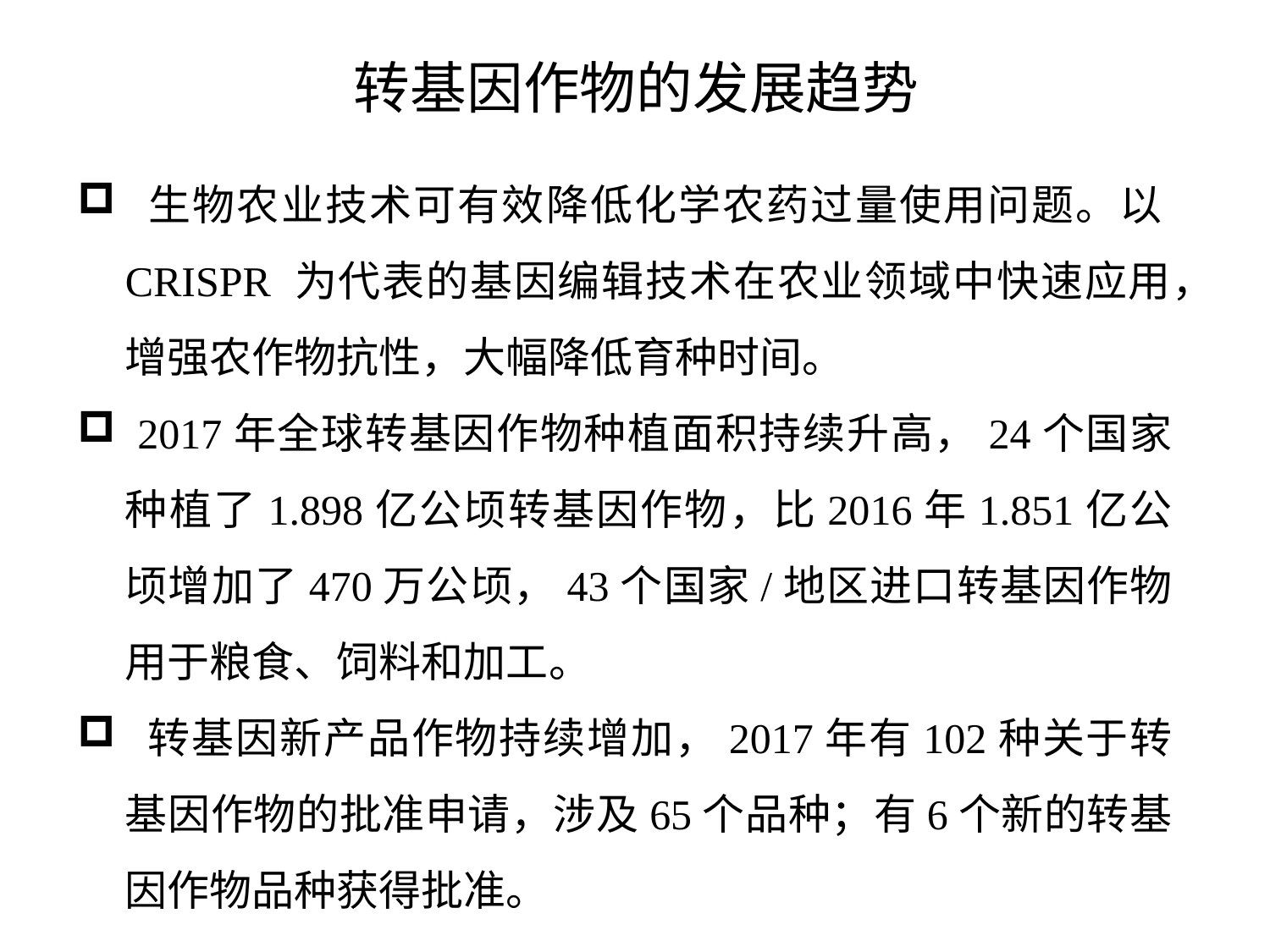

# 转基因作物的发展趋势
 生物农业技术可有效降低化学农药过量使用问题。以CRISPR 为代表的基因编辑技术在农业领域中快速应用，增强农作物抗性，大幅降低育种时间。
 2017年全球转基因作物种植面积持续升高，24个国家种植了1.898亿公顷转基因作物，比2016年1.851亿公顷增加了470万公顷，43个国家/地区进口转基因作物用于粮食、饲料和加工。
 转基因新产品作物持续增加，2017年有102种关于转基因作物的批准申请，涉及65个品种；有6个新的转基因作物品种获得批准。